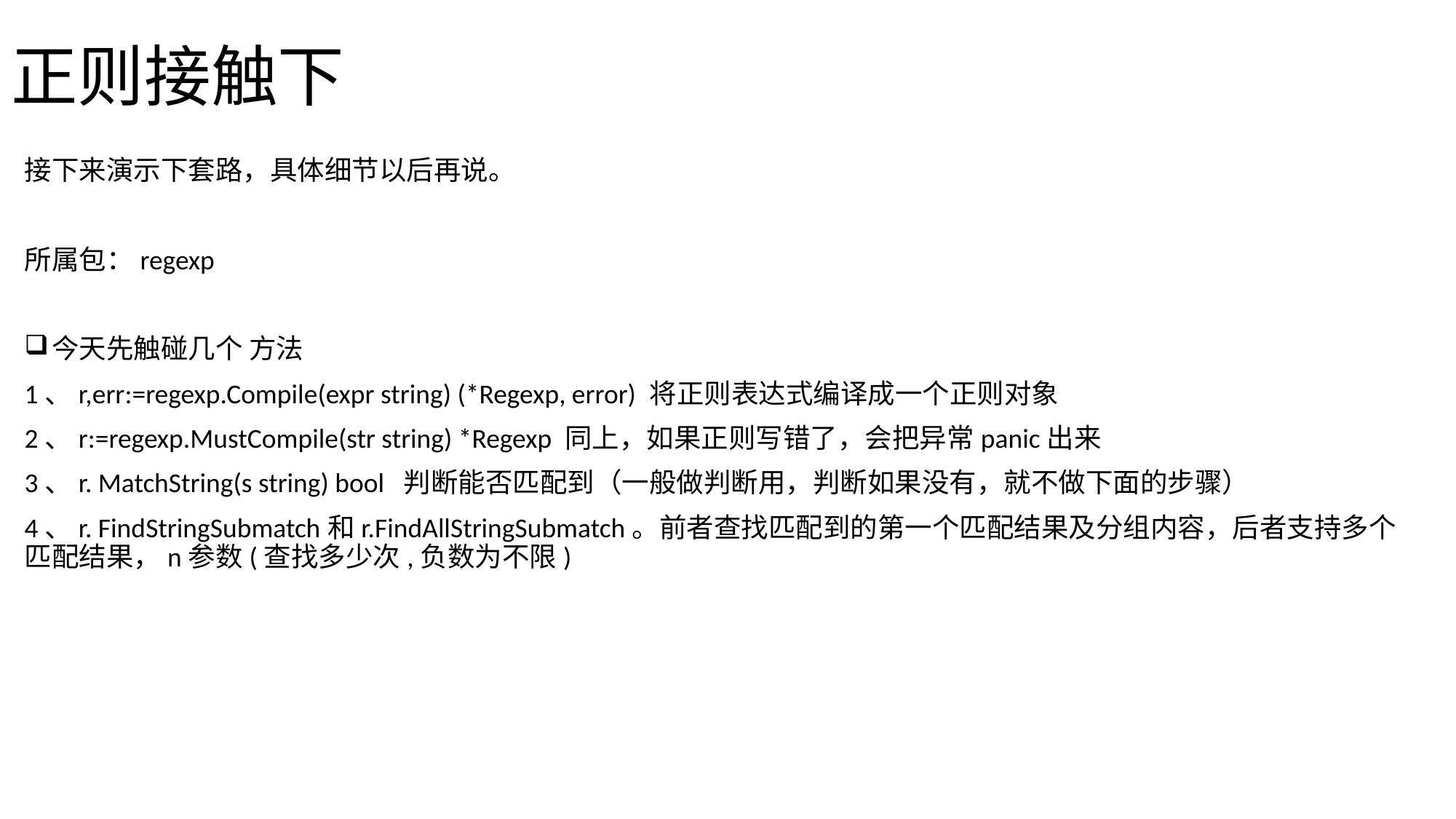

# 正则接触下

接下来演示下套路，具体细节以后再说。

所属包：regexp

今天先触碰几个 方法
1、r,err:=regexp.Compile(expr string) (*Regexp, error) 将正则表达式编译成一个正则对象
2、r:=regexp.MustCompile(str string) *Regexp 同上，如果正则写错了，会把异常panic出来
3、r. MatchString(s string) bool  判断能否匹配到（一般做判断用，判断如果没有，就不做下面的步骤）
4、r. FindStringSubmatch和r.FindAllStringSubmatch。前者查找匹配到的第一个匹配结果及分组内容，后者支持多个匹配结果，n参数(查找多少次,负数为不限)